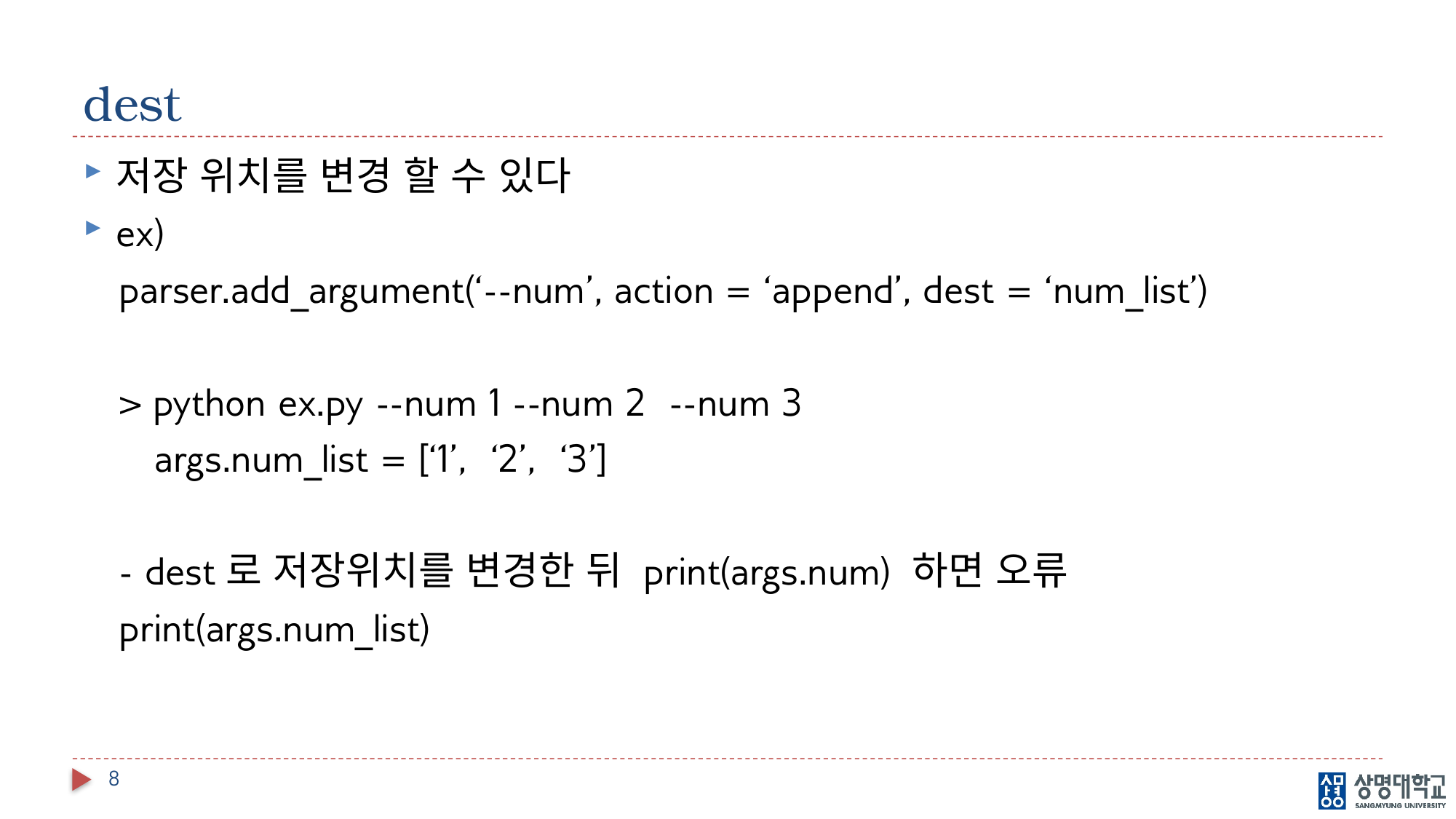

# dest
저장 위치를 변경 할 수 있다
ex)
   parser.add_argument(‘--num’, action = ‘append’, dest = ‘num_list’)

   > python ex.py --num 1 --num 2  --num 3
      args.num_list = [‘1’,  ‘2’,  ‘3’]

   - dest로 저장위치를 변경한 뒤 print(args.num) 하면 오류
   print(args.num_list)
8